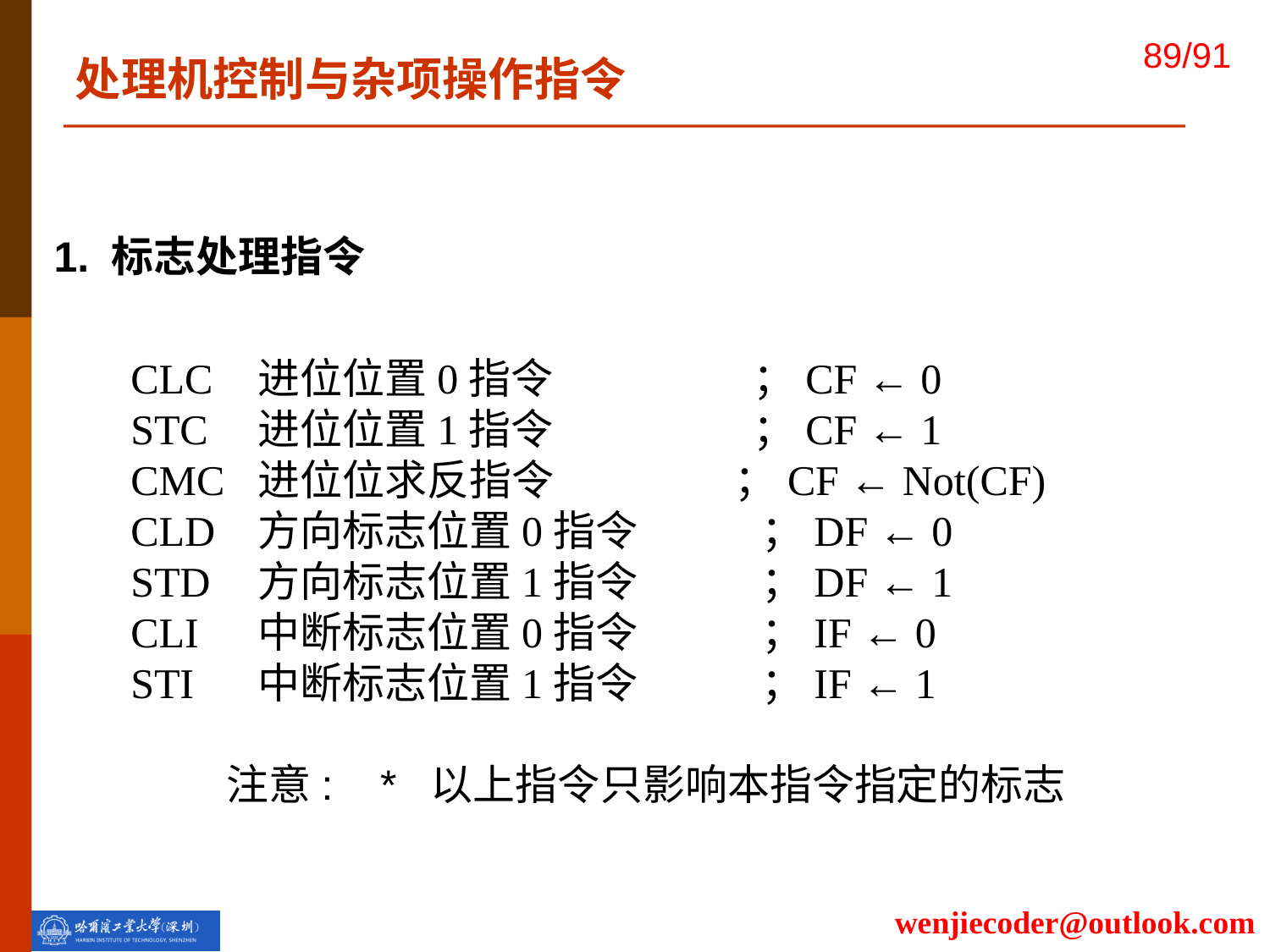

处理机控制与杂项操作指令
1. 标志处理指令
CLC	进位位置0指令                     ；CF ← 0
STC	进位位置1指令                     ；CF ← 1
CMC	进位位求反指令                   ；CF ← Not(CF)
CLD	方向标志位置0指令             ；DF ← 0
STD	方向标志位置1指令             ；DF ← 1
CLI	中断标志位置0指令             ；IF ← 0
STI	中断标志位置1指令             ；IF ← 1

         注意:    *  以上指令只影响本指令指定的标志